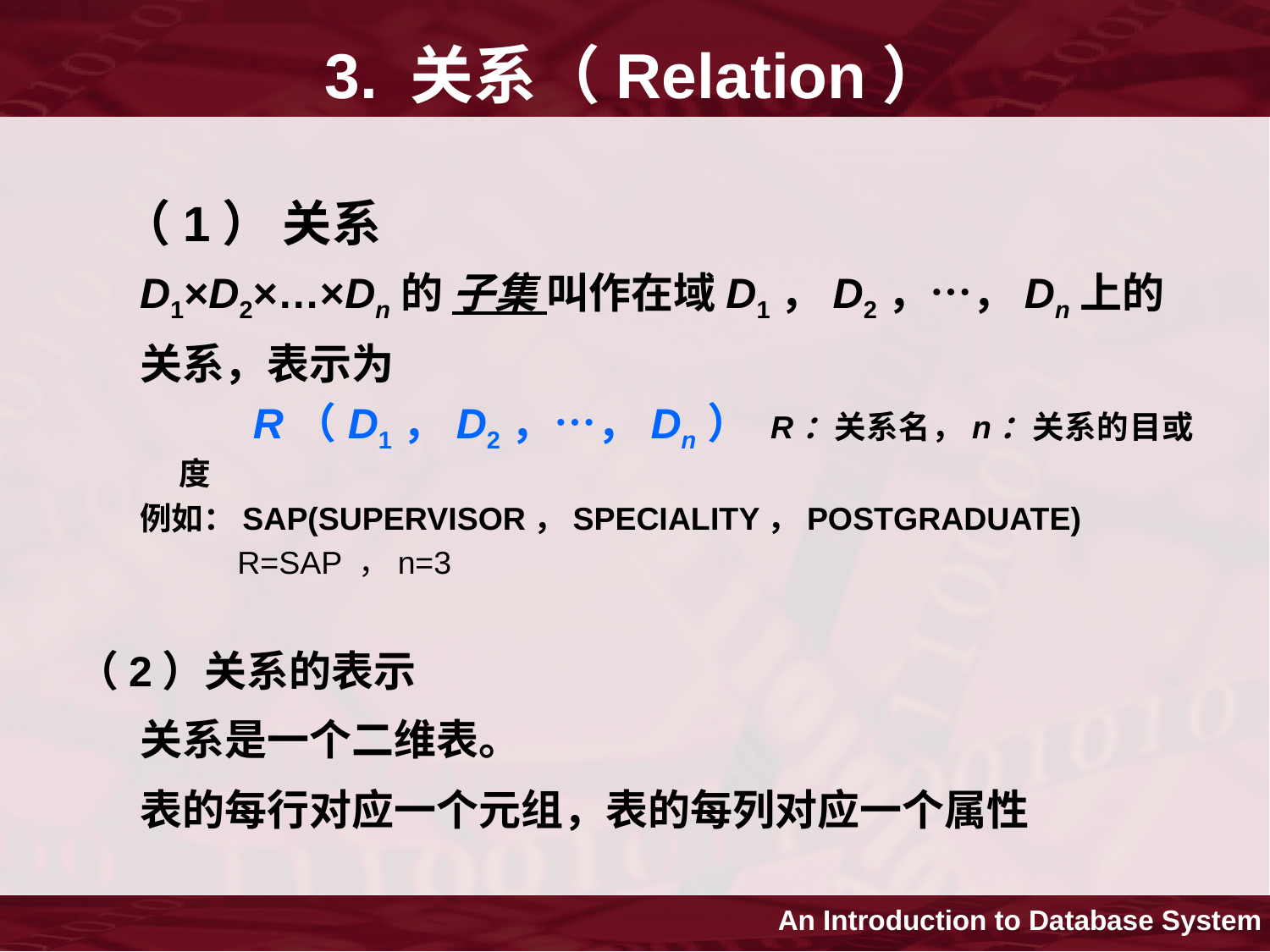

# 3. 关系（Relation）
   （1） 关系
D1×D2×…×Dn的 子集 叫作在域D1，D2，…，Dn上的
关系，表示为
         R（D1，D2，…，Dn） R：关系名，n：关系的目或度
例如：SAP(SUPERVISOR，SPECIALITY，POSTGRADUATE)
           R=SAP ，n=3

（2）关系的表示
关系是一个二维表。
表的每行对应一个元组，表的每列对应一个属性